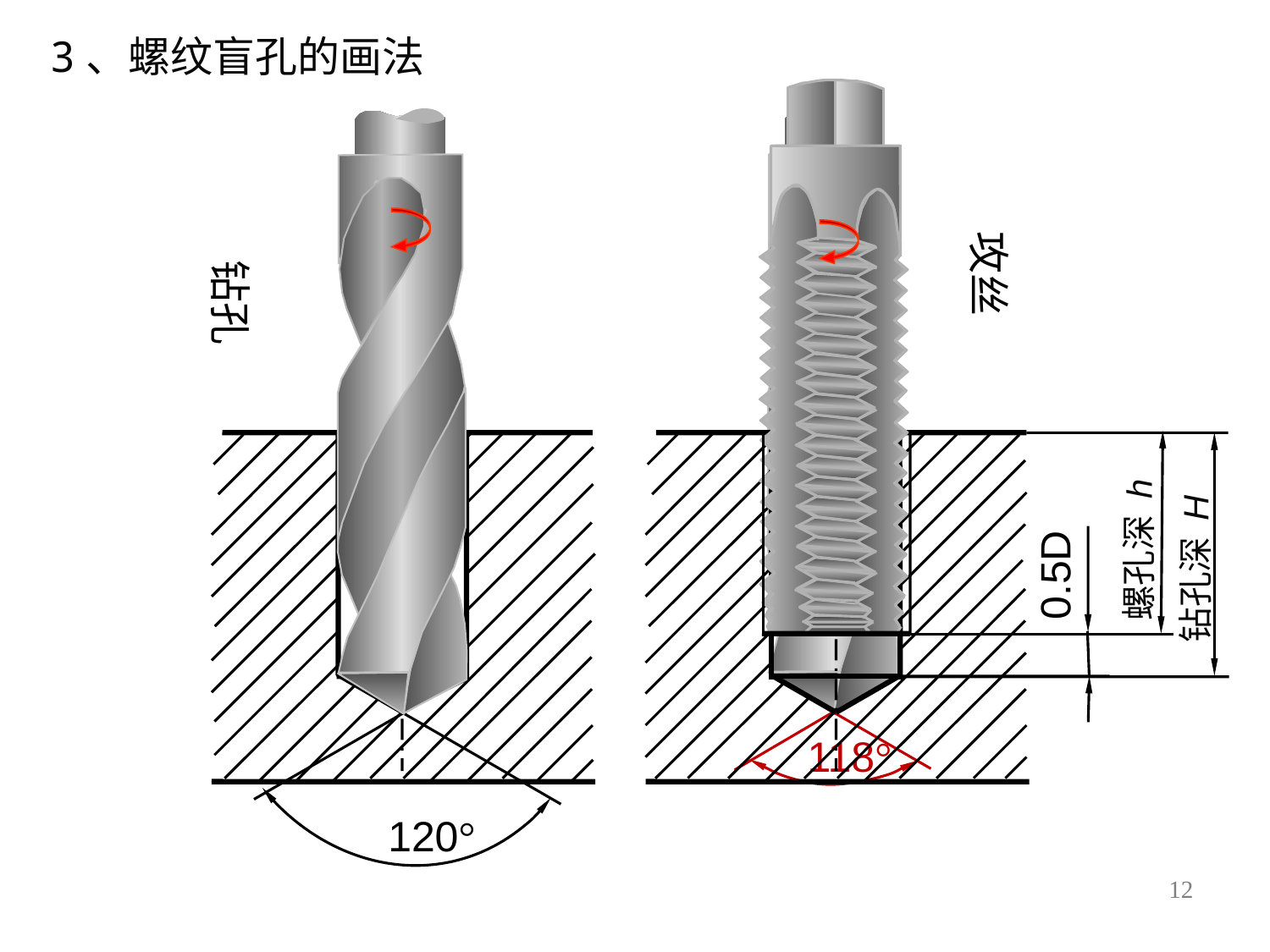

3、螺纹盲孔的画法

攻丝

钻孔

钻孔深 H

螺孔深 h

0.5D

120°

118°

12